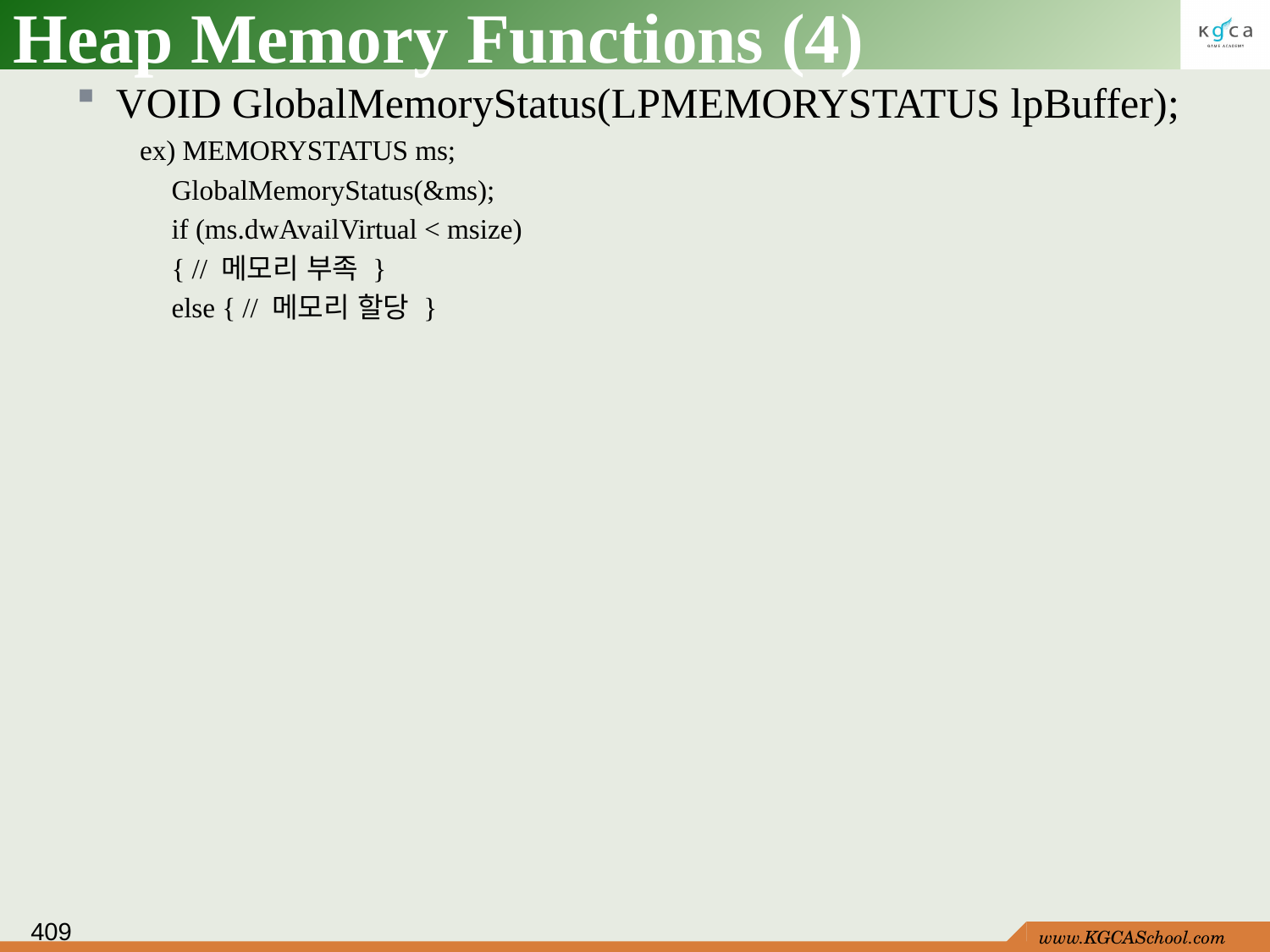

# Heap Memory Functions (4)
VOID GlobalMemoryStatus(LPMEMORYSTATUS lpBuffer);
ex) MEMORYSTATUS ms;
	GlobalMemoryStatus(&ms);
	if (ms.dwAvailVirtual < msize)
	{ // 메모리 부족 }
	else { // 메모리 할당 }

409